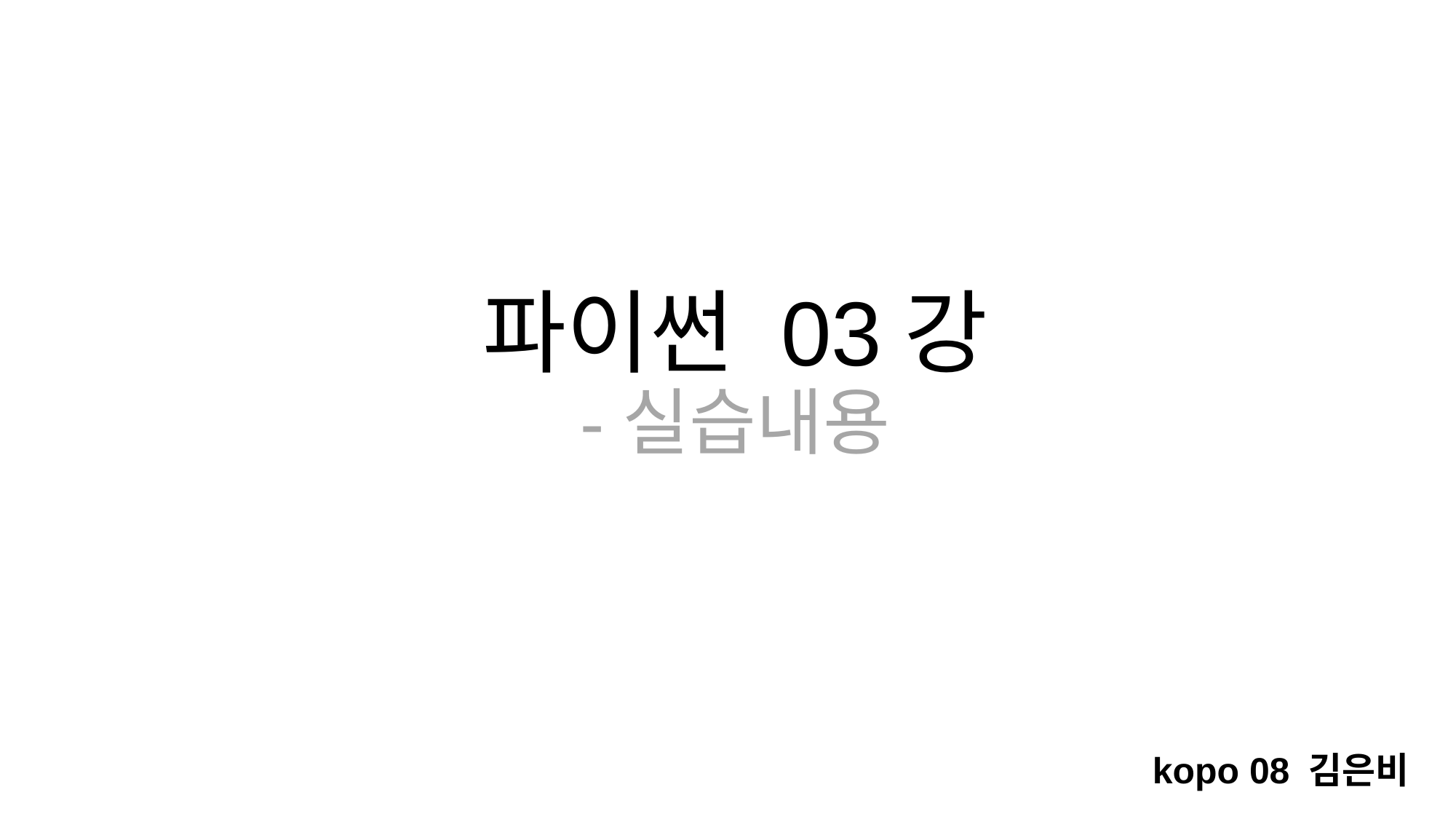

# 파이썬 03강 -실습내용
kopo 08 김은비